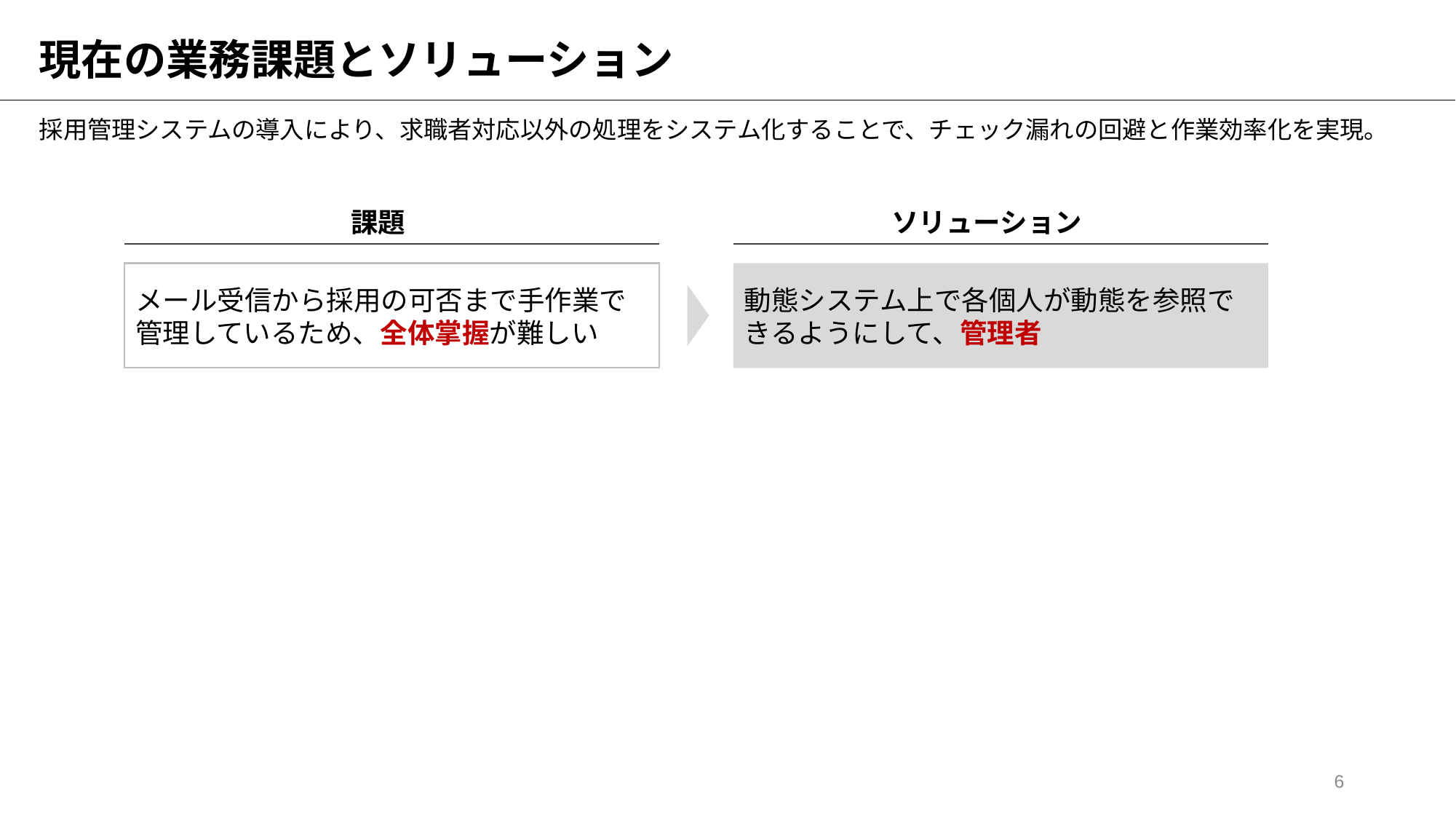

# 現在の業務課題とソリューション
採用管理システムの導入により、求職者対応以外の処理をシステム化することで、チェック漏れの回避と作業効率化を実現。
課題
ソリューション
メール受信から採用の可否まで手作業で管理しているため、全体掌握が難しい
動態システム上で各個人が動態を参照できるようにして、管理者

6